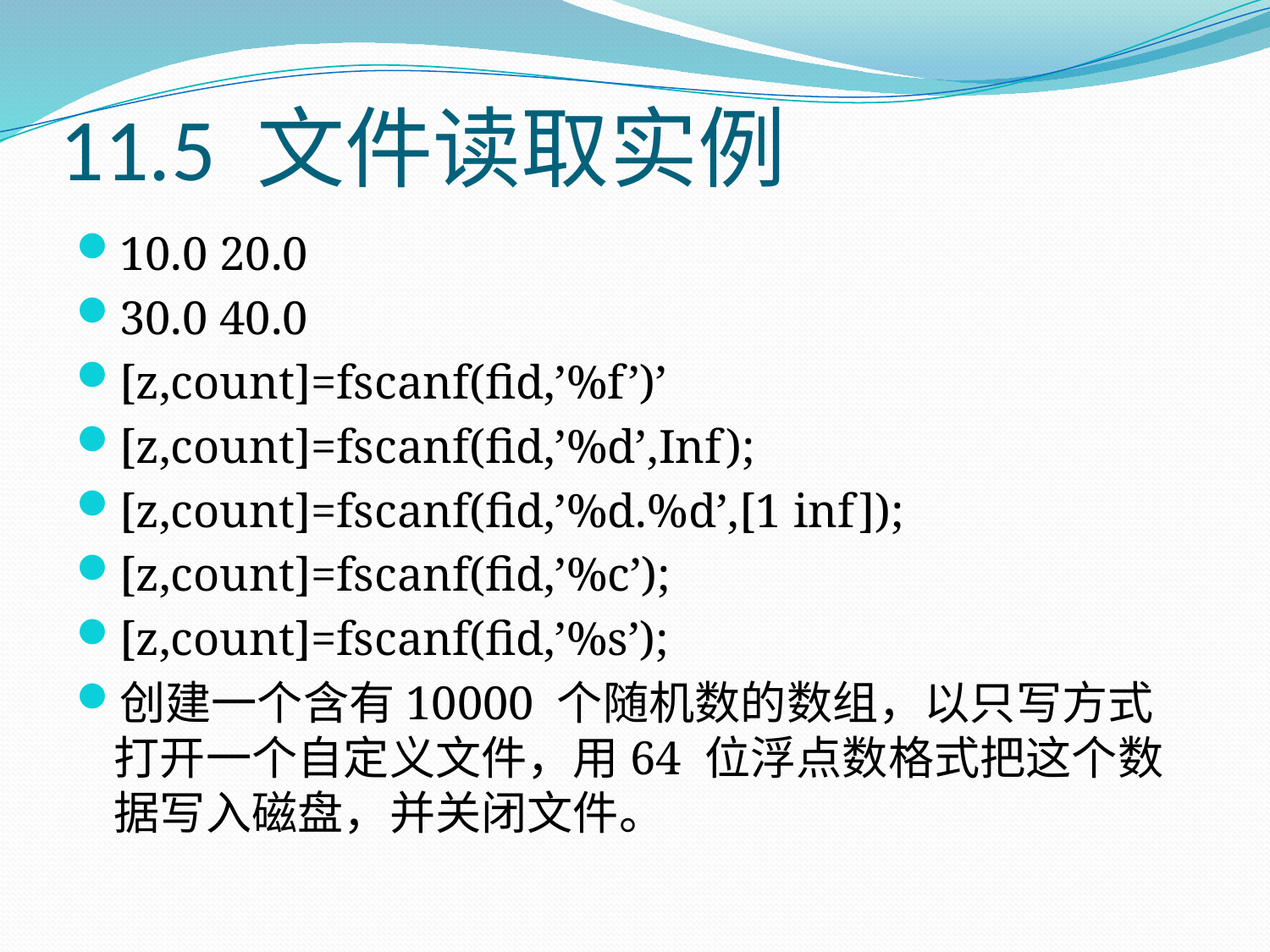

# 11.5 文件读取实例
10.0 20.0
30.0 40.0
[z,count]=fscanf(fid,’%f’)’
[z,count]=fscanf(fid,’%d’,Inf);
[z,count]=fscanf(fid,’%d.%d’,[1 inf]);
[z,count]=fscanf(fid,’%c’);
[z,count]=fscanf(fid,’%s’);
创建一个含有10000 个随机数的数组，以只写方式打开一个自定义文件，用64 位浮点数格式把这个数据写入磁盘，并关闭文件。